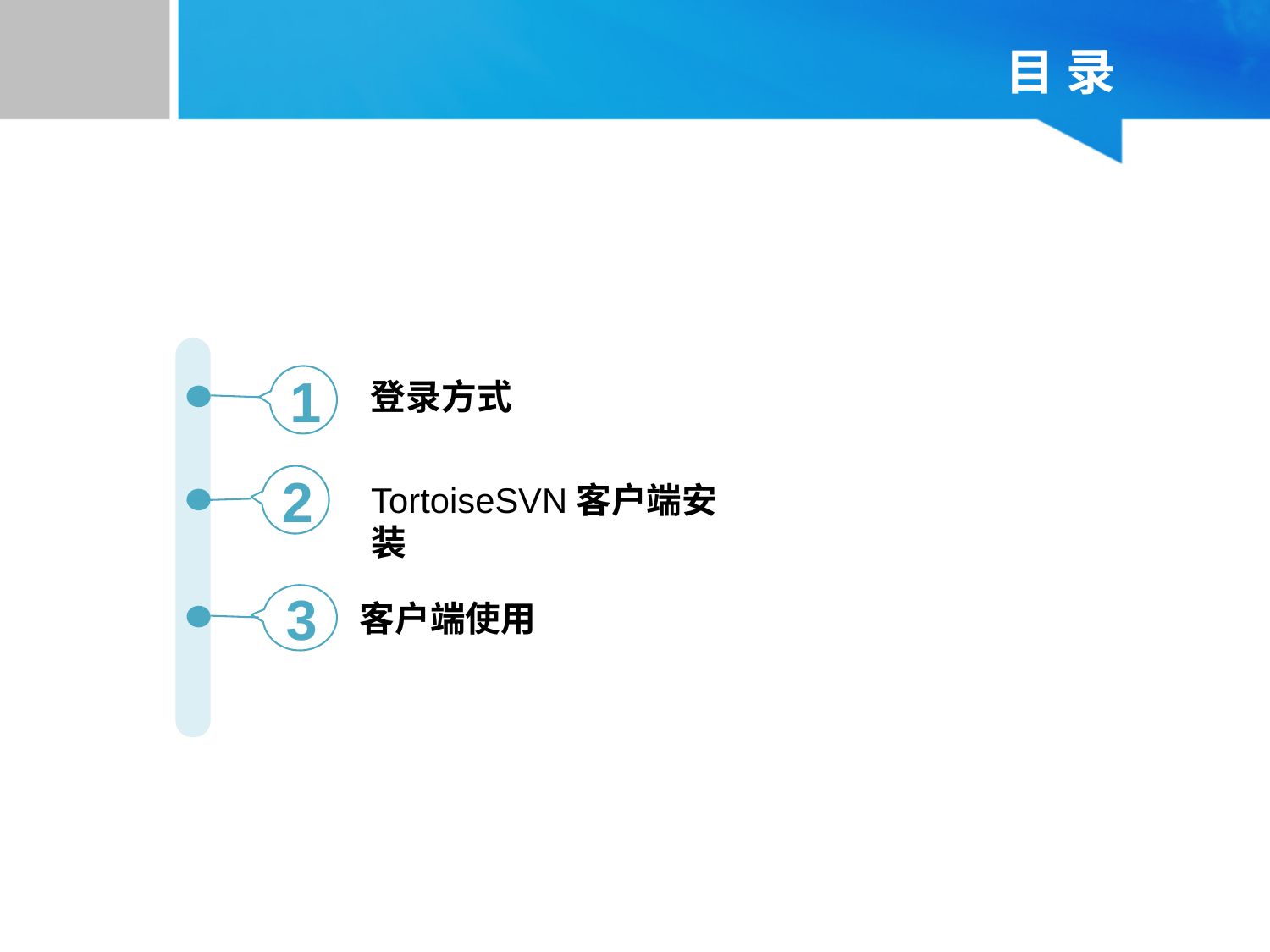

目 录

1
登录方式

2
TortoiseSVN客户端安装

3
客户端使用